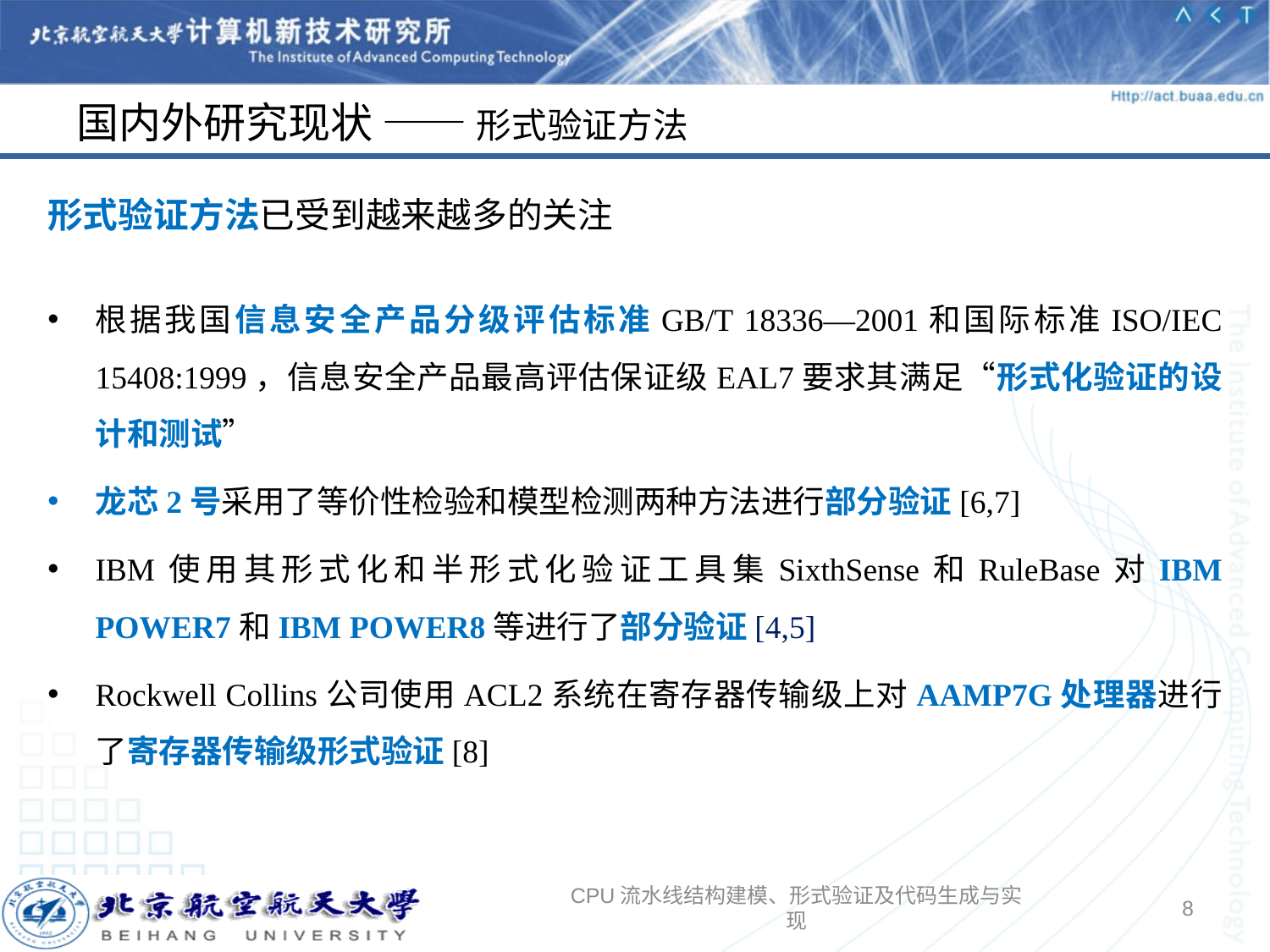

# 国内外研究现状 —— 形式验证方法
形式验证方法已受到越来越多的关注
根据我国信息安全产品分级评估标准GB/T 18336—2001和国际标准ISO/IEC 15408:1999，信息安全产品最高评估保证级EAL7要求其满足“形式化验证的设计和测试”
龙芯2号采用了等价性检验和模型检测两种方法进行部分验证[6,7]
IBM使用其形式化和半形式化验证工具集SixthSense和RuleBase对IBM POWER7和IBM POWER8等进行了部分验证[4,5]
Rockwell Collins公司使用ACL2系统在寄存器传输级上对AAMP7G处理器进行了寄存器传输级形式验证[8]
CPU流水线结构建模、形式验证及代码生成与实现
8